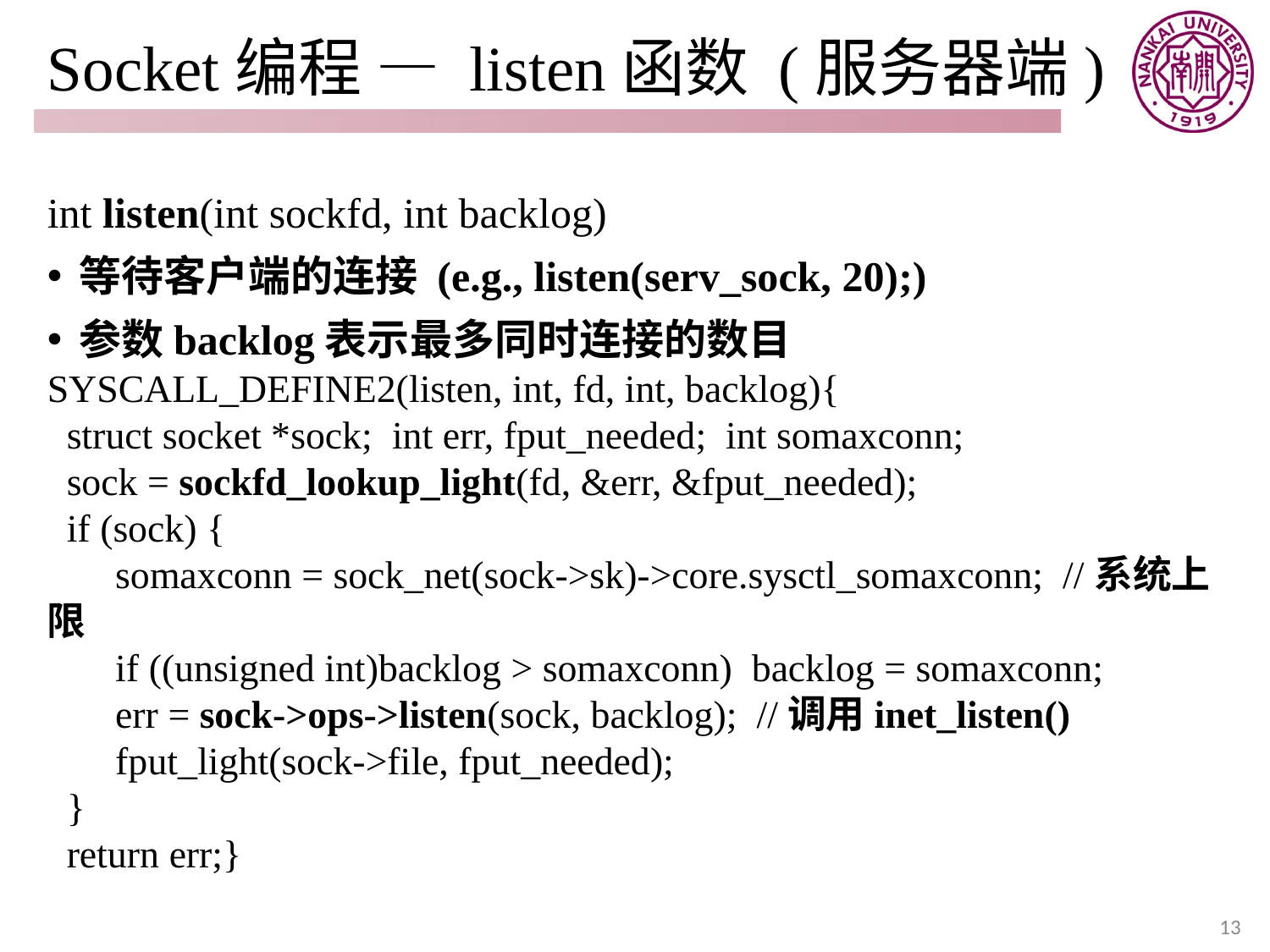

# Socket编程 — listen函数 (服务器端)
int listen(int sockfd, int backlog)
等待客户端的连接 (e.g., listen(serv_sock, 20);)
参数backlog表示最多同时连接的数目
SYSCALL_DEFINE2(listen, int, fd, int, backlog){
  struct socket *sock;  int err, fput_needed;  int somaxconn;
  sock = sockfd_lookup_light(fd, &err, &fput_needed);
  if (sock) {
       somaxconn = sock_net(sock->sk)->core.sysctl_somaxconn;  //系统上限
       if ((unsigned int)backlog > somaxconn)  backlog = somaxconn;
       err = sock->ops->listen(sock, backlog);  //调用inet_listen()
       fput_light(sock->file, fput_needed);
  }
  return err;}

13